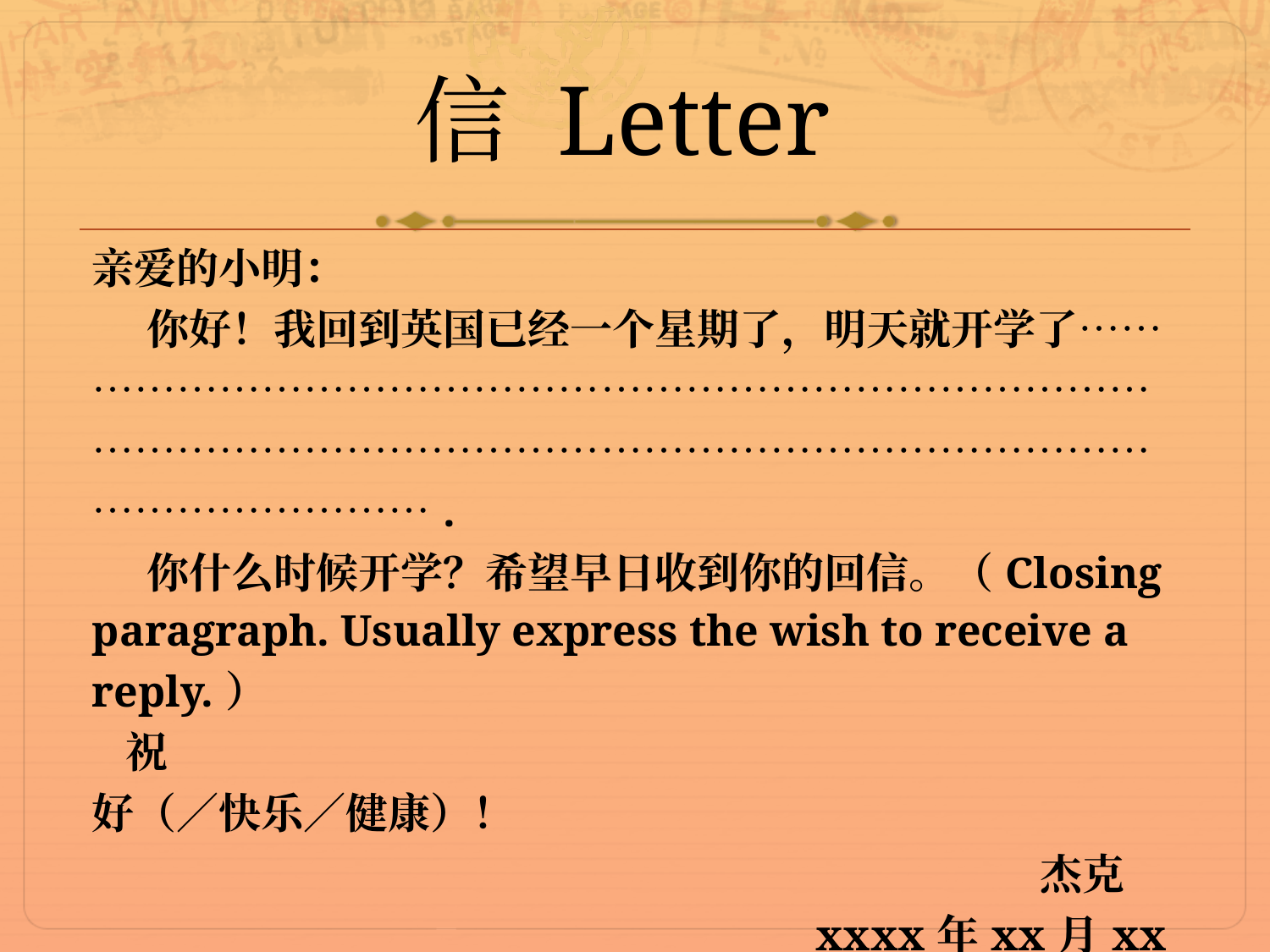

# 信 Letter
| 亲爱的小明： 你好！我回到英国已经一个星期了，明天就开学了………………………………………………………………………………………………………………………………………………………………. 你什么时候开学？希望早日收到你的回信。（Closing paragraph. Usually express the wish to receive a reply.） 祝 好（／快乐／健康）！ 杰克 xxxx年xx月xx日 |
| --- |